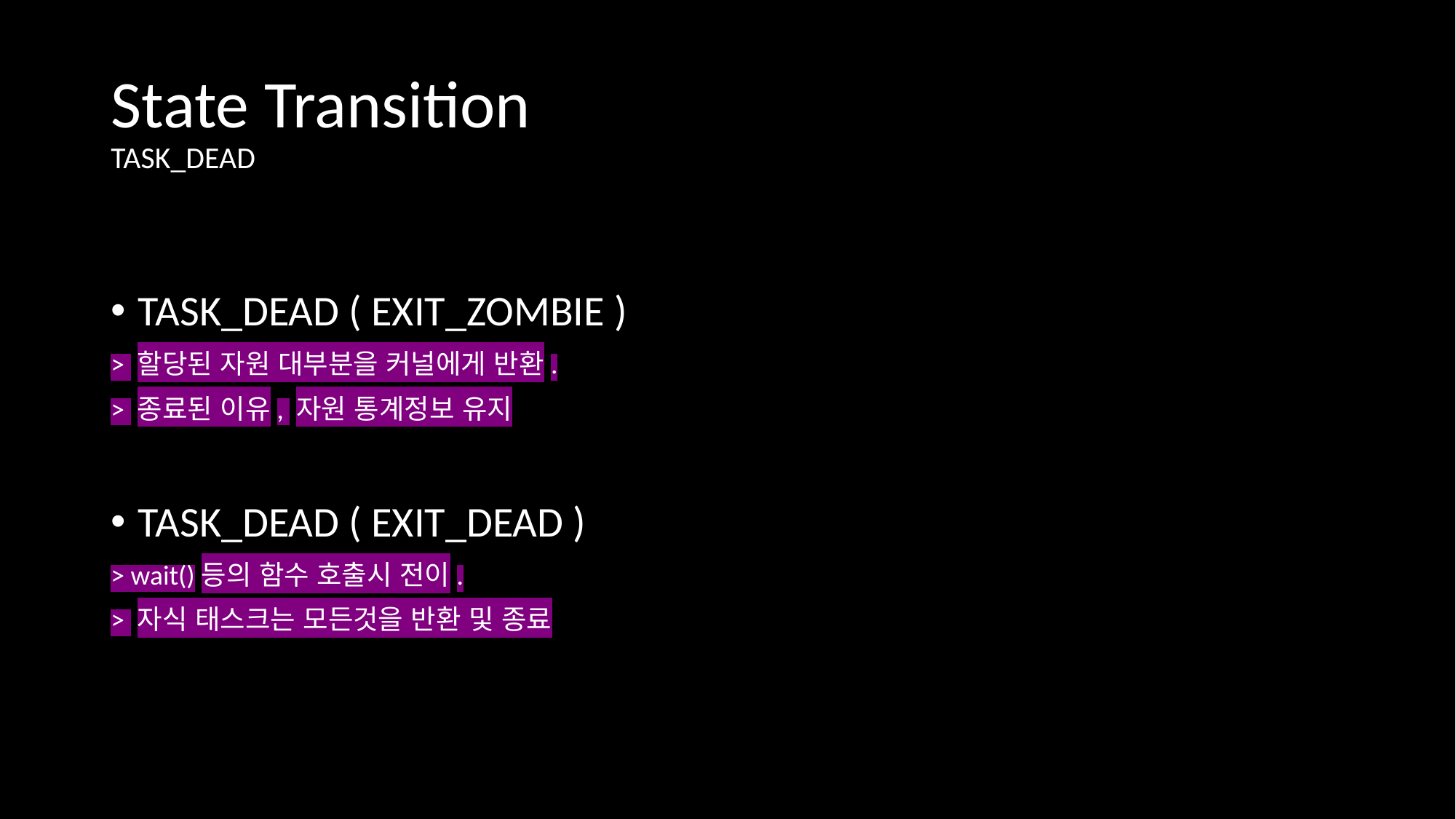

# State Transition TASK_DEAD

TASK_DEAD ( EXIT_ZOMBIE )
> 할당된 자원 대부분을 커널에게 반환.
> 종료된 이유, 자원 통계정보 유지

TASK_DEAD ( EXIT_DEAD )
> wait()등의 함수 호출시 전이.
> 자식 태스크는 모든것을 반환 및 종료